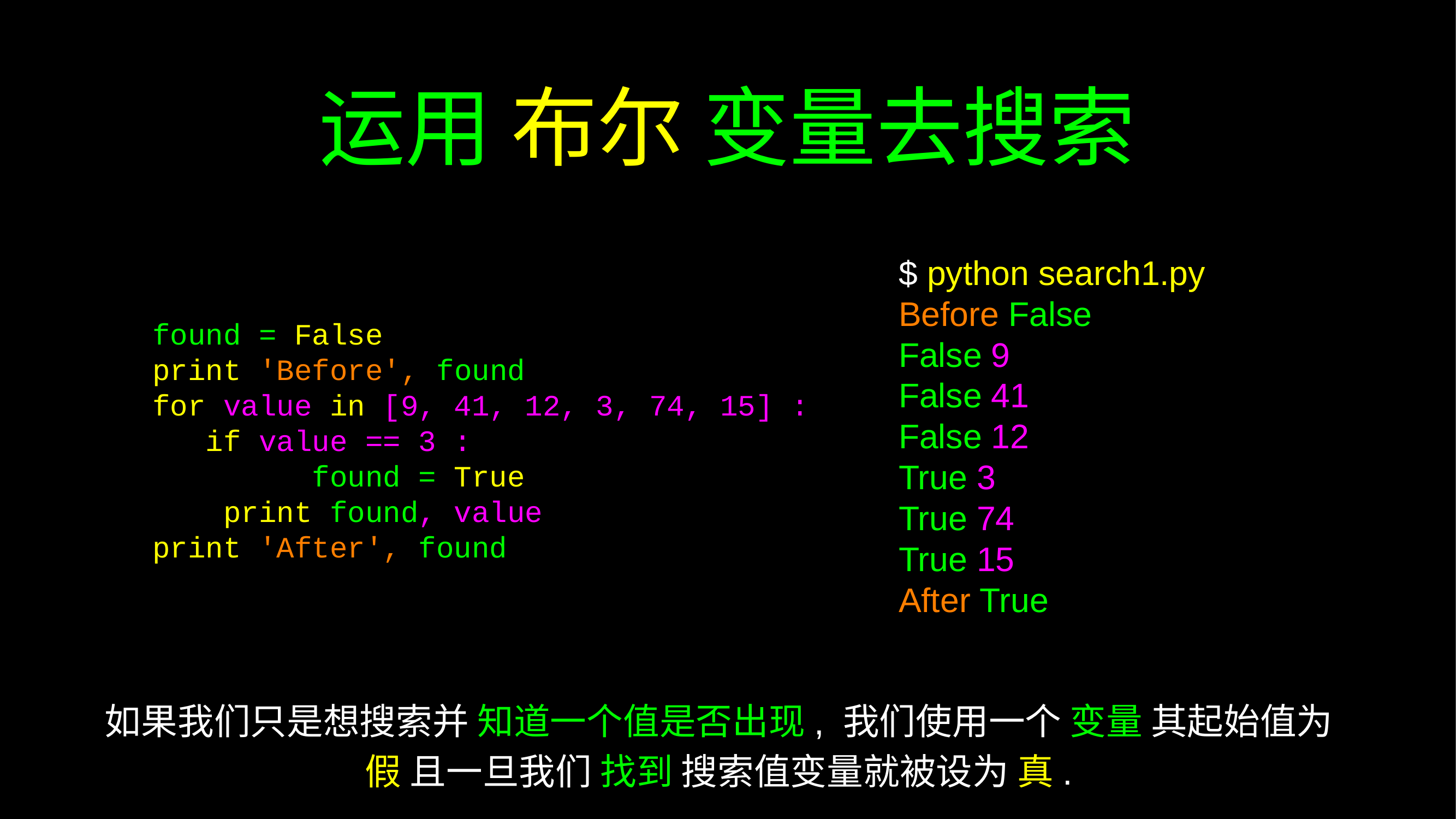

# 运用 布尔 变量去搜索
$ python search1.py
Before False
False 9
False 41
False 12
True 3
True 74
True 15
After True
found = False
print 'Before', found
for value in [9, 41, 12, 3, 74, 15] :
   if value == 3 :
         found = True
    print found, value
print 'After', found
如果我们只是想搜索并 知道一个值是否出现, 我们使用一个 变量 其起始值为 假 且一旦我们 找到 搜索值变量就被设为 真.